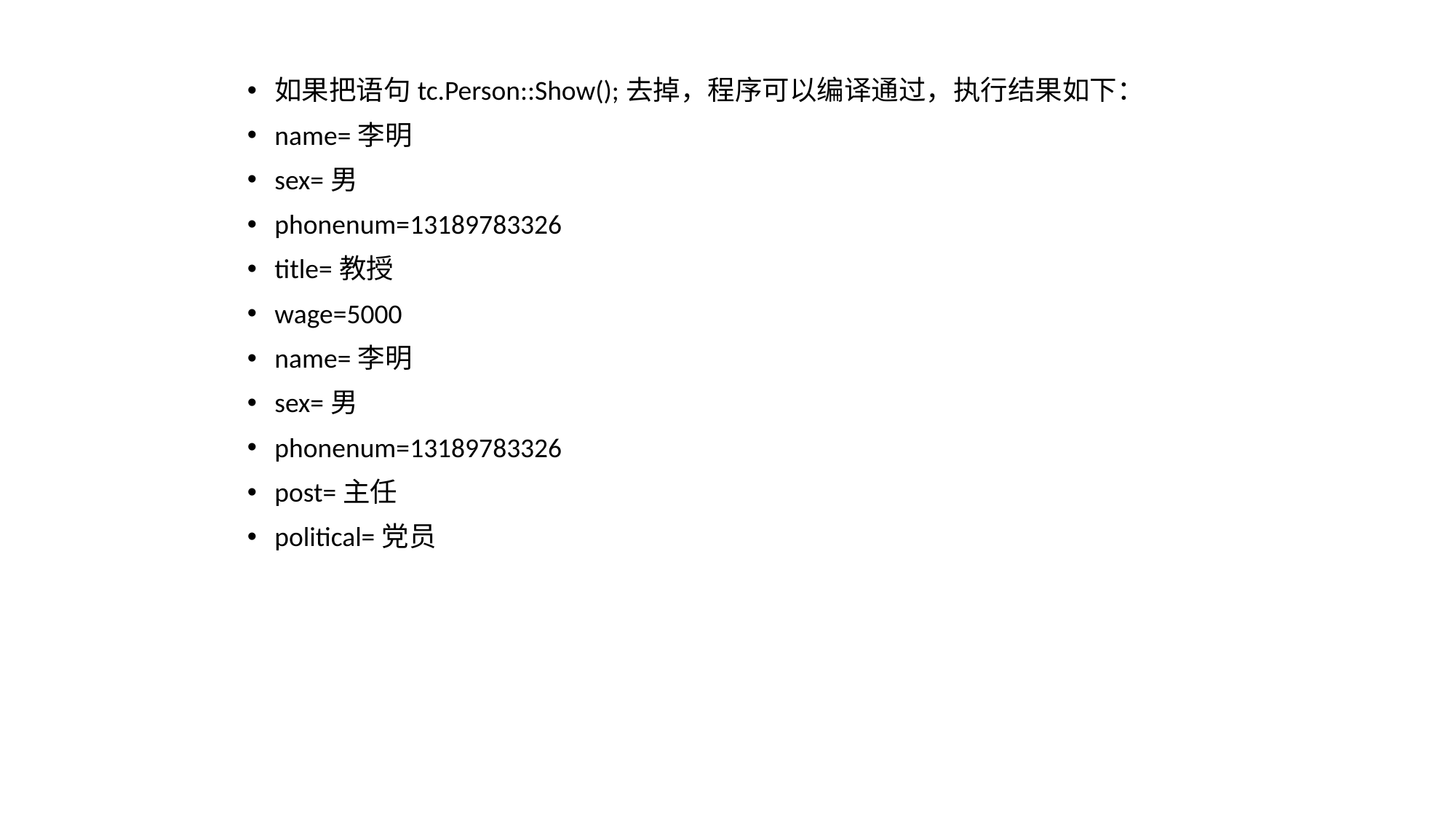

如果把语句tc.Person::Show();去掉，程序可以编译通过，执行结果如下：
name=李明
sex=男
phonenum=13189783326
title=教授
wage=5000
name=李明
sex=男
phonenum=13189783326
post=主任
political=党员